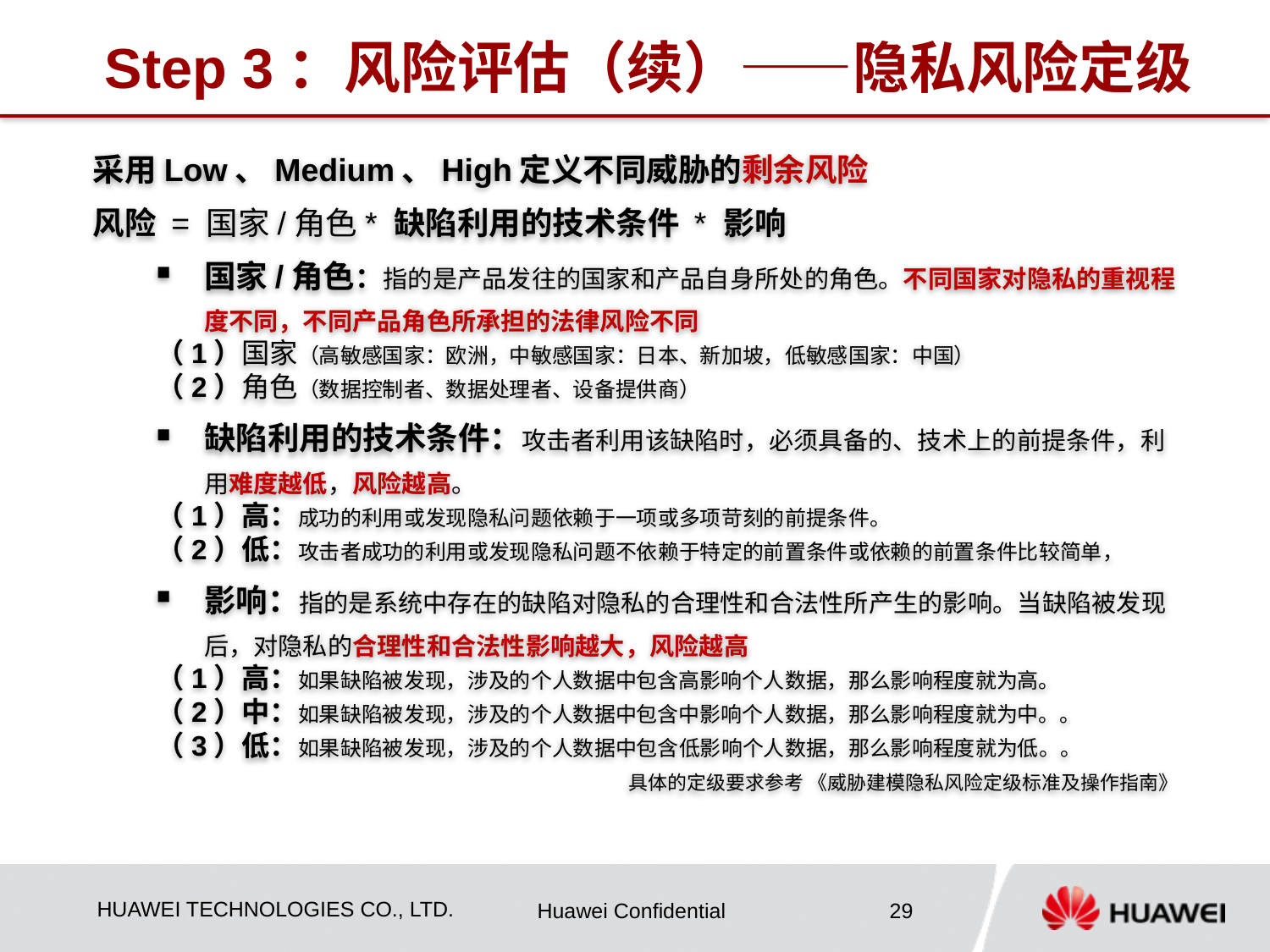

# Step 3：风险评估（续）——隐私风险定级

采用Low、Medium、High定义不同威胁的剩余风险
风险 = 国家/角色* 缺陷利用的技术条件 * 影响
国家/角色：指的是产品发往的国家和产品自身所处的角色。不同国家对隐私的重视程度不同，不同产品角色所承担的法律风险不同
（1）国家（高敏感国家：欧洲，中敏感国家：日本、新加坡，低敏感国家：中国）
（2）角色（数据控制者、数据处理者、设备提供商）
缺陷利用的技术条件：攻击者利用该缺陷时，必须具备的、技术上的前提条件，利用难度越低，风险越高。
（1）高：成功的利用或发现隐私问题依赖于一项或多项苛刻的前提条件。
（2）低：攻击者成功的利用或发现隐私问题不依赖于特定的前置条件或依赖的前置条件比较简单，
影响：指的是系统中存在的缺陷对隐私的合理性和合法性所产生的影响。当缺陷被发现后，对隐私的合理性和合法性影响越大，风险越高
（1）高：如果缺陷被发现，涉及的个人数据中包含高影响个人数据，那么影响程度就为高。
（2）中：如果缺陷被发现，涉及的个人数据中包含中影响个人数据，那么影响程度就为中。。
（3）低：如果缺陷被发现，涉及的个人数据中包含低影响个人数据，那么影响程度就为低。。
具体的定级要求参考 《威胁建模隐私风险定级标准及操作指南》